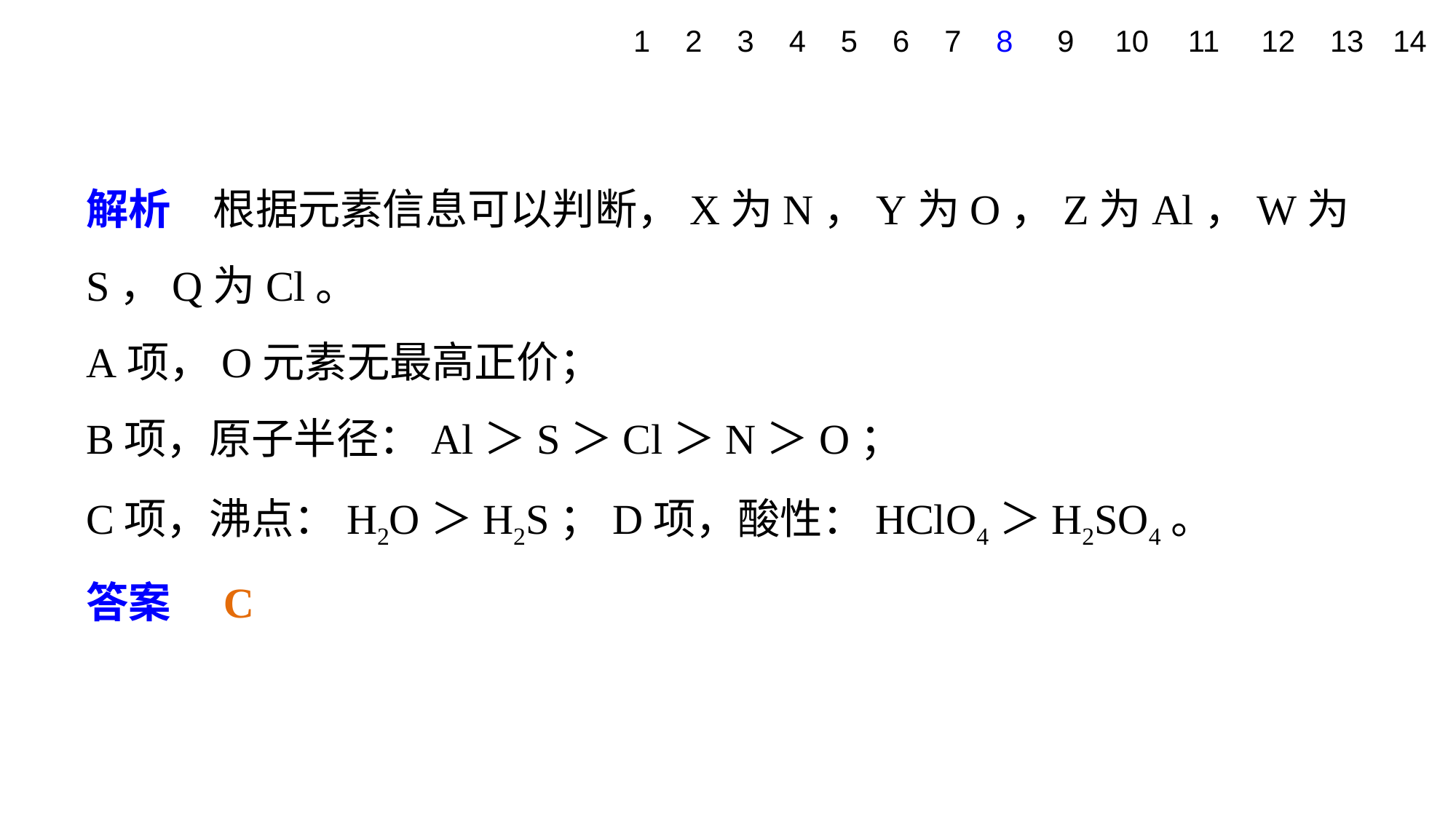

1
2
3
4
5
6
7
8
9
10
11
12
13
14
解析　根据元素信息可以判断，X为N，Y为O，Z为Al，W为S，Q为Cl。
A项，O元素无最高正价；
B项，原子半径：Al＞S＞Cl＞N＞O；
C项，沸点：H2O＞H2S；D项，酸性：HClO4＞H2SO4。
答案　C